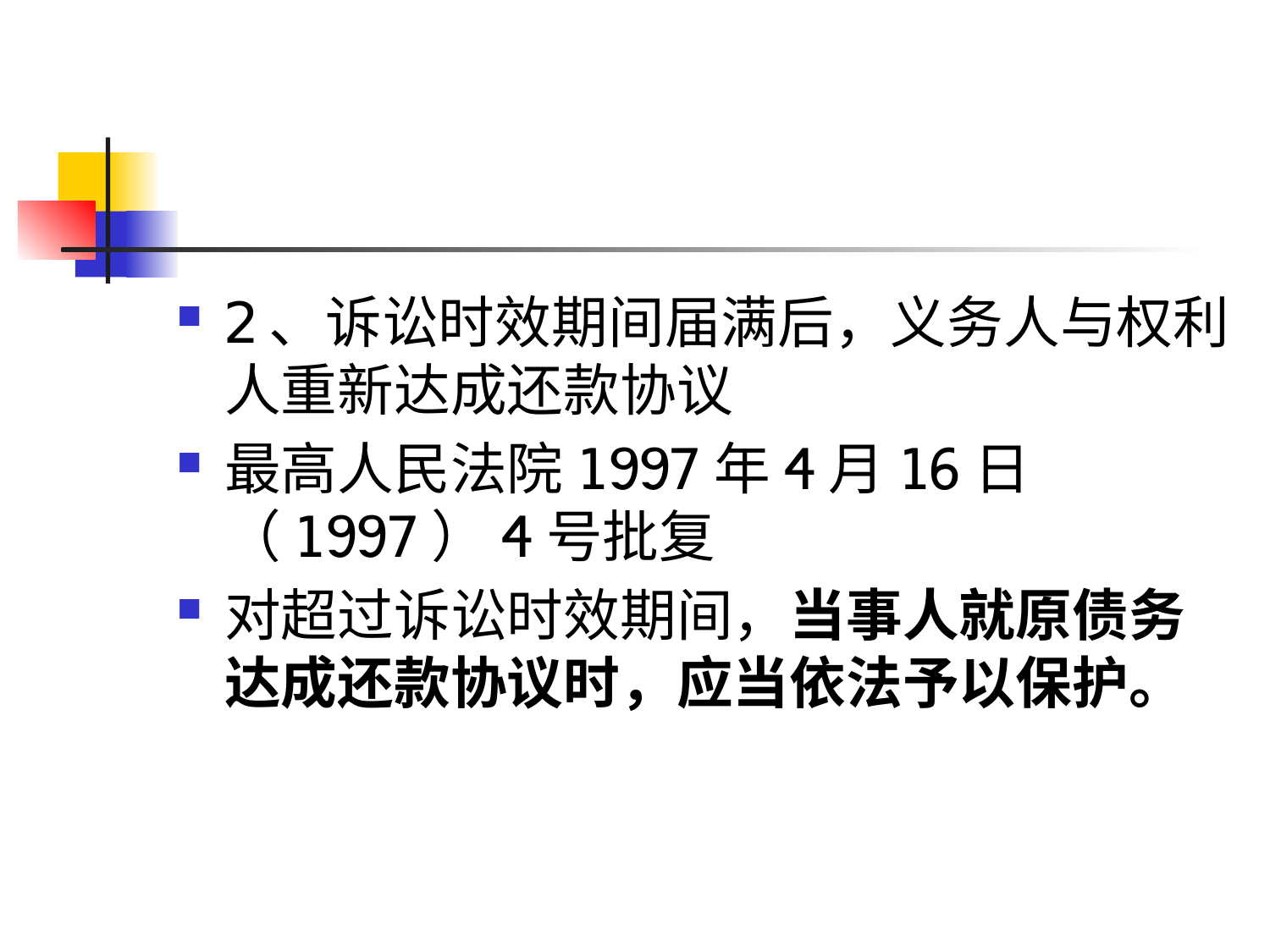

#
2、诉讼时效期间届满后，义务人与权利人重新达成还款协议
最高人民法院1997年4月16日（1997）4号批复
对超过诉讼时效期间，当事人就原债务达成还款协议时，应当依法予以保护。